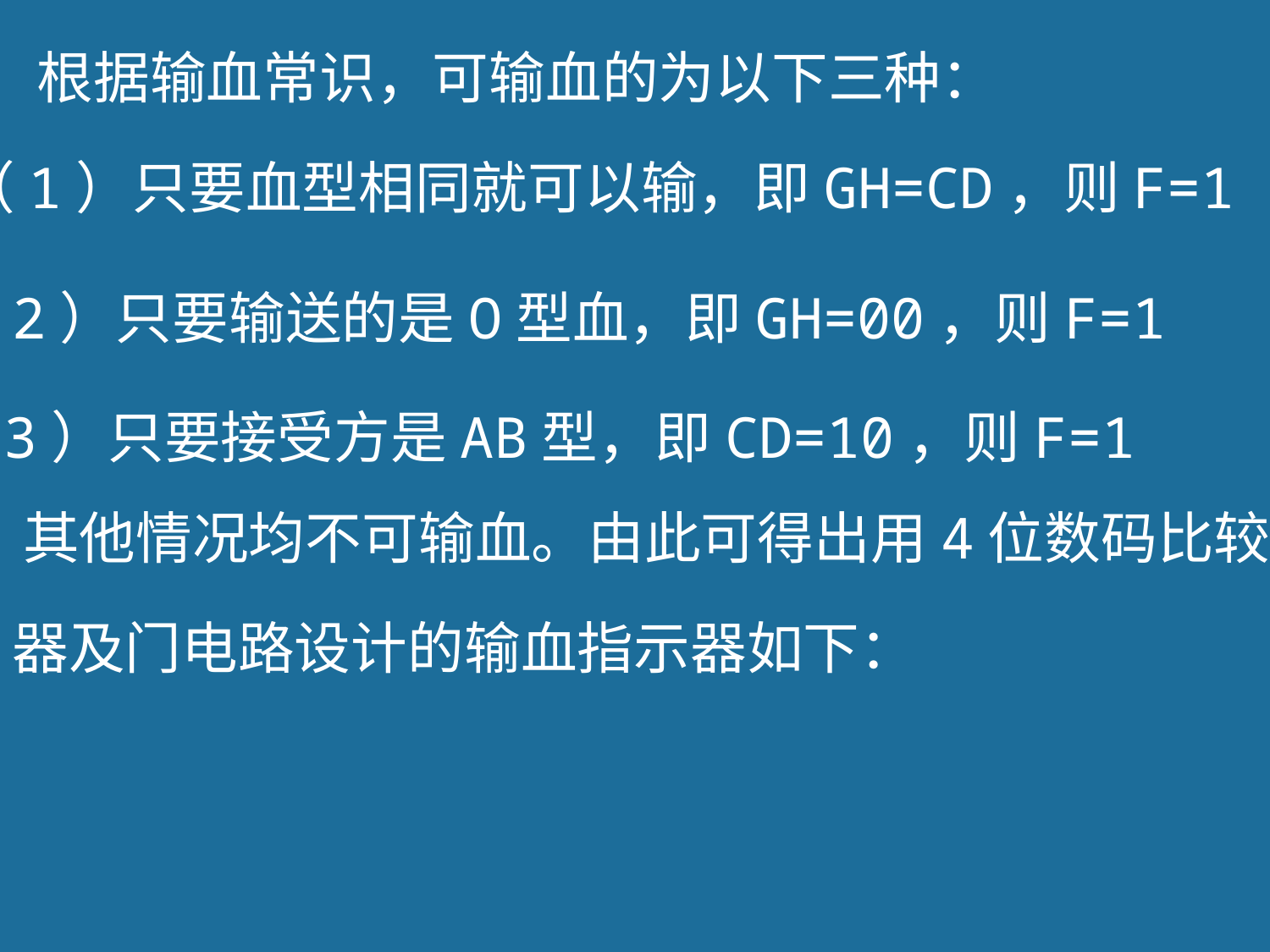

根据输血常识，可输血的为以下三种：
（1）只要血型相同就可以输，即GH=CD，则F=1
（2）只要输送的是O型血，即GH=00，则F=1
（3）只要接受方是AB型，即CD=10，则F=1
 其他情况均不可输血。由此可得出用4位数码比较
器及门电路设计的输血指示器如下：
85